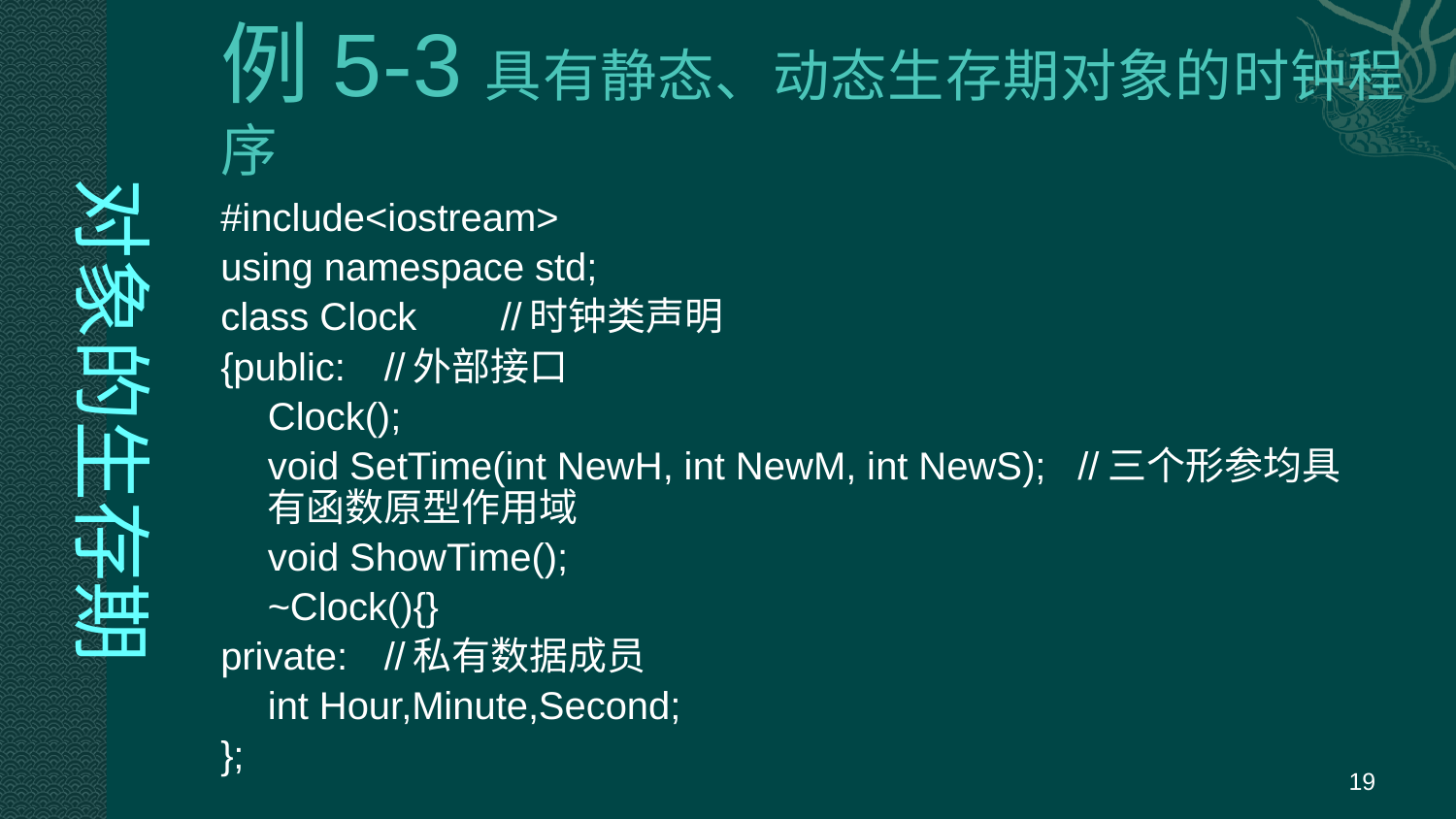

# 例5-3具有静态、动态生存期对象的时钟程序
对象的生存期
#include<iostream>
using namespace std;
class Clock	//时钟类声明
{public:	//外部接口
	Clock();
	void SetTime(int NewH, int NewM, int NewS);   //三个形参均具有函数原型作用域
	void ShowTime();
	~Clock(){}
private:	//私有数据成员
	int Hour,Minute,Second;
};
19